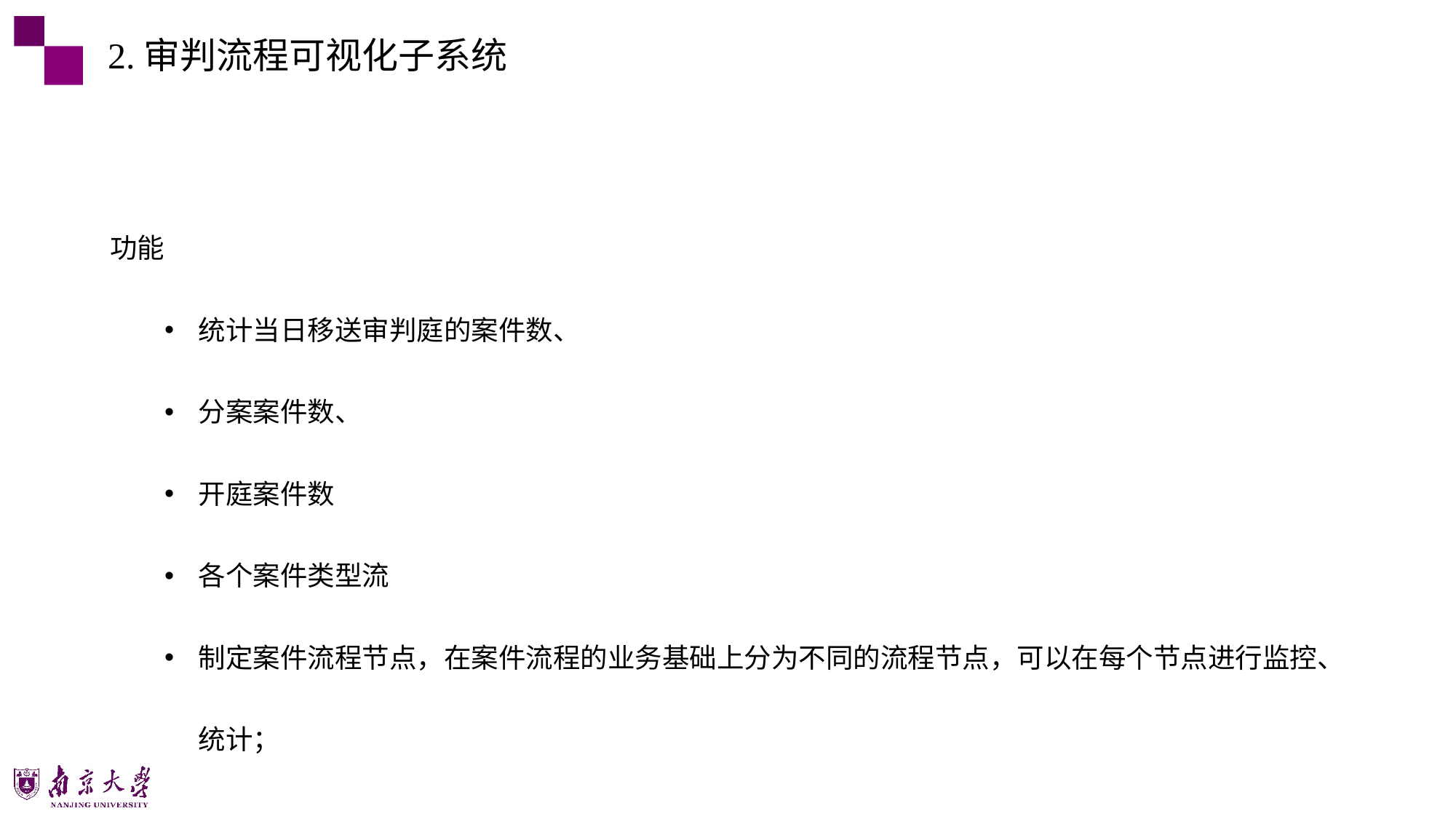

2.审判流程可视化子系统
功能
统计当日移送审判庭的案件数、
分案案件数、
开庭案件数
各个案件类型流
制定案件流程节点，在案件流程的业务基础上分为不同的流程节点，可以在每个节点进行监控、统计；